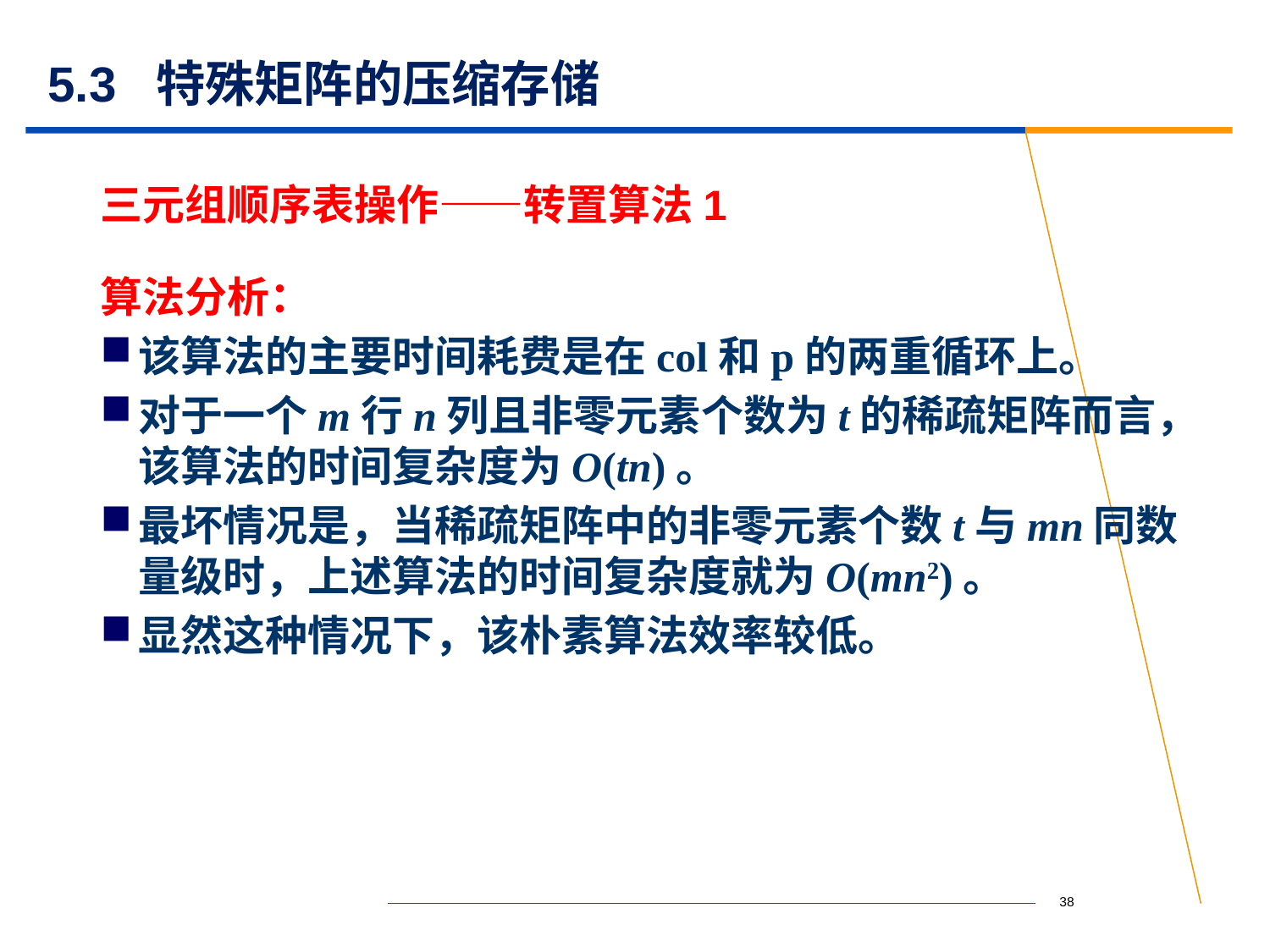

# 5.3  特殊矩阵的压缩存储
三元组顺序表操作——转置算法1
算法分析：
该算法的主要时间耗费是在col和p的两重循环上。
对于一个m行n列且非零元素个数为t的稀疏矩阵而言，该算法的时间复杂度为O(tn)。
最坏情况是，当稀疏矩阵中的非零元素个数t与mn同数量级时，上述算法的时间复杂度就为O(mn2)。
显然这种情况下，该朴素算法效率较低。